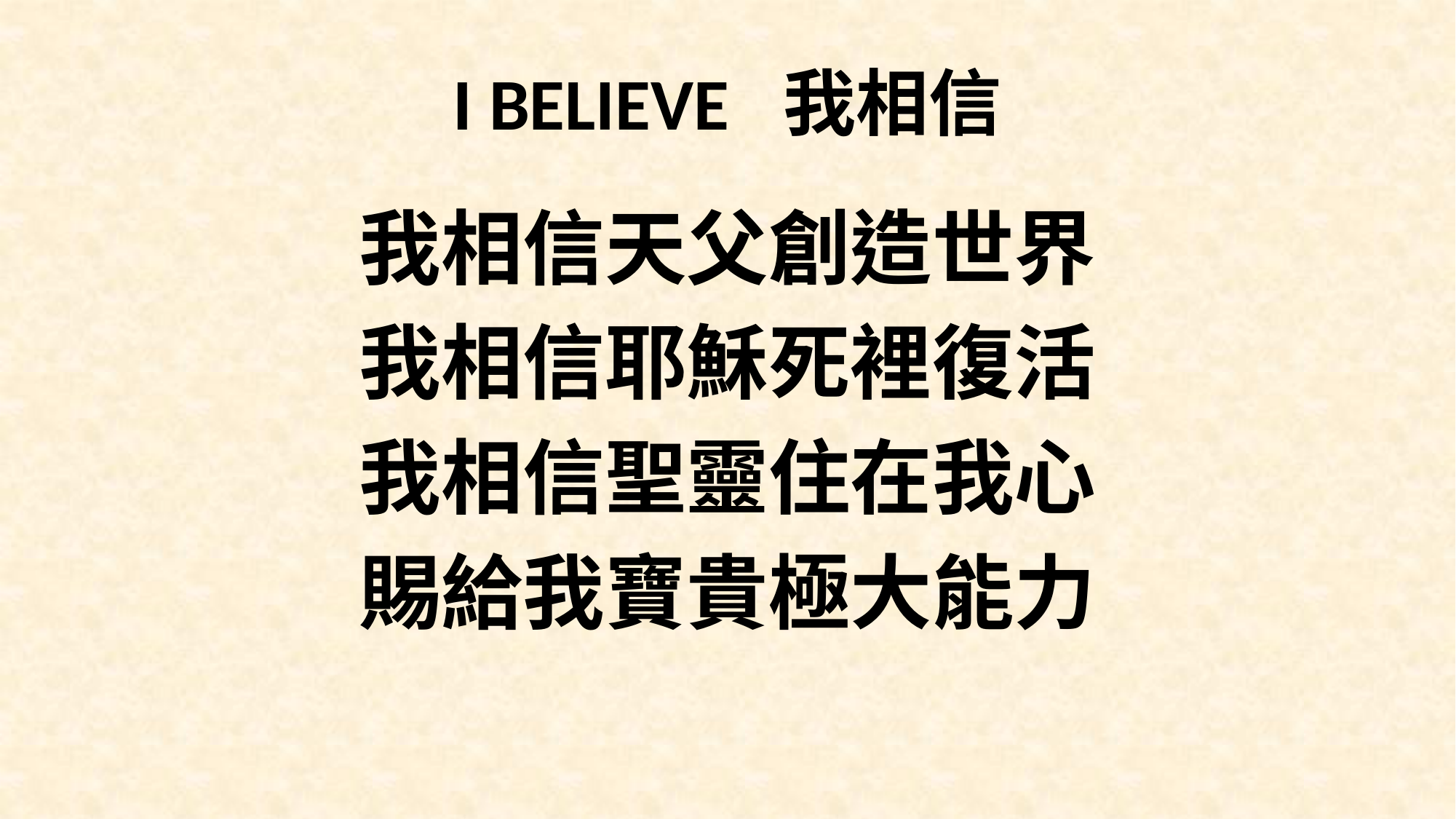

# I BELIEVE  我相信
我相信天父創造世界
我相信耶穌死裡復活
我相信聖靈住在我心
賜給我寶貴極大能力